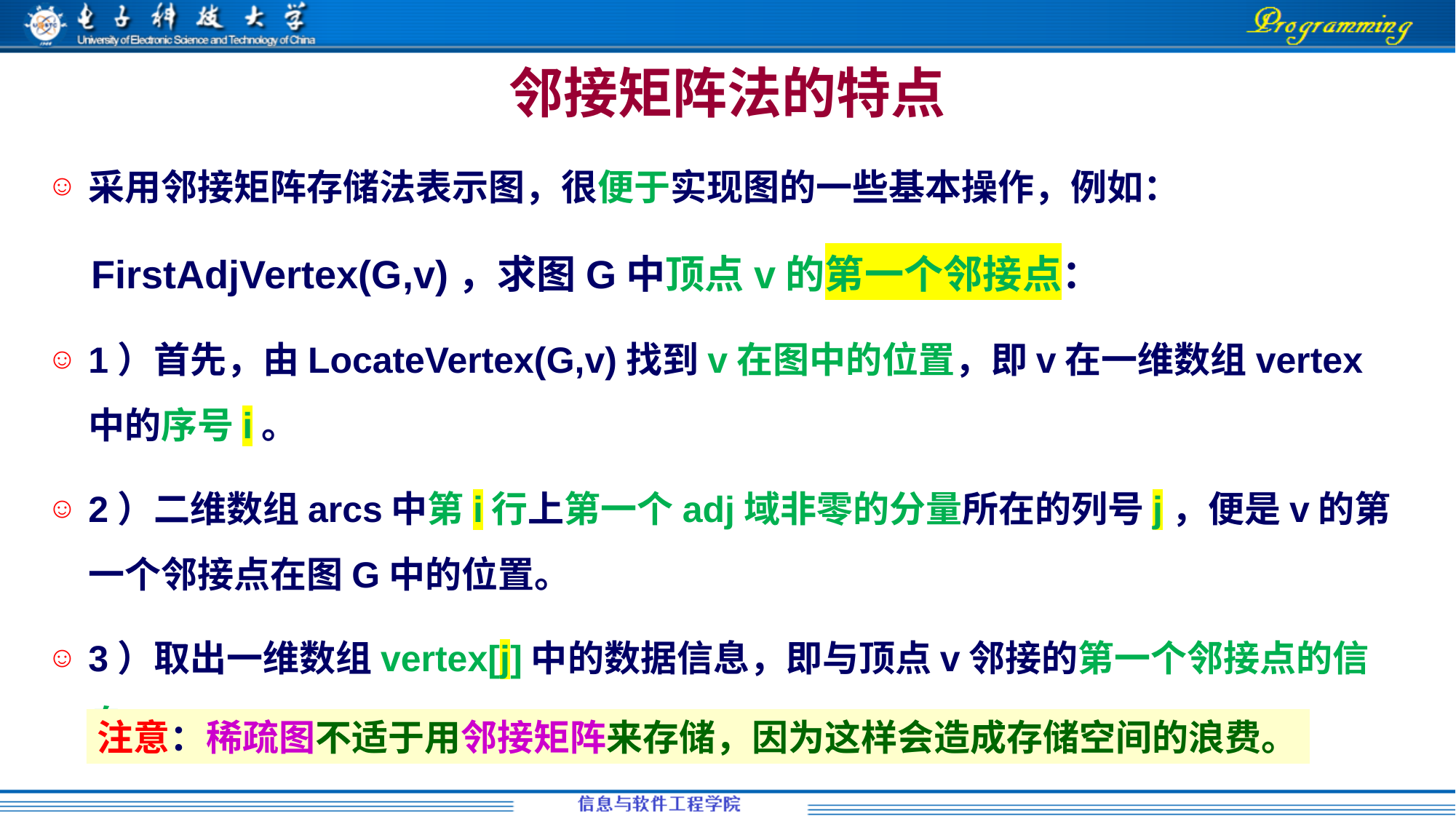

# 邻接矩阵法的特点
采用邻接矩阵存储法表示图，很便于实现图的一些基本操作，例如：
    FirstAdjVertex(G,v)，求图G中顶点v的第一个邻接点：
1）首先，由LocateVertex(G,v)找到v在图中的位置，即v在一维数组vertex中的序号i。
2）二维数组arcs中第i行上第一个adj域非零的分量所在的列号j，便是v的第一个邻接点在图G中的位置。
3）取出一维数组vertex[j]中的数据信息，即与顶点v邻接的第一个邻接点的信息。
注意：稀疏图不适于用邻接矩阵来存储，因为这样会造成存储空间的浪费。